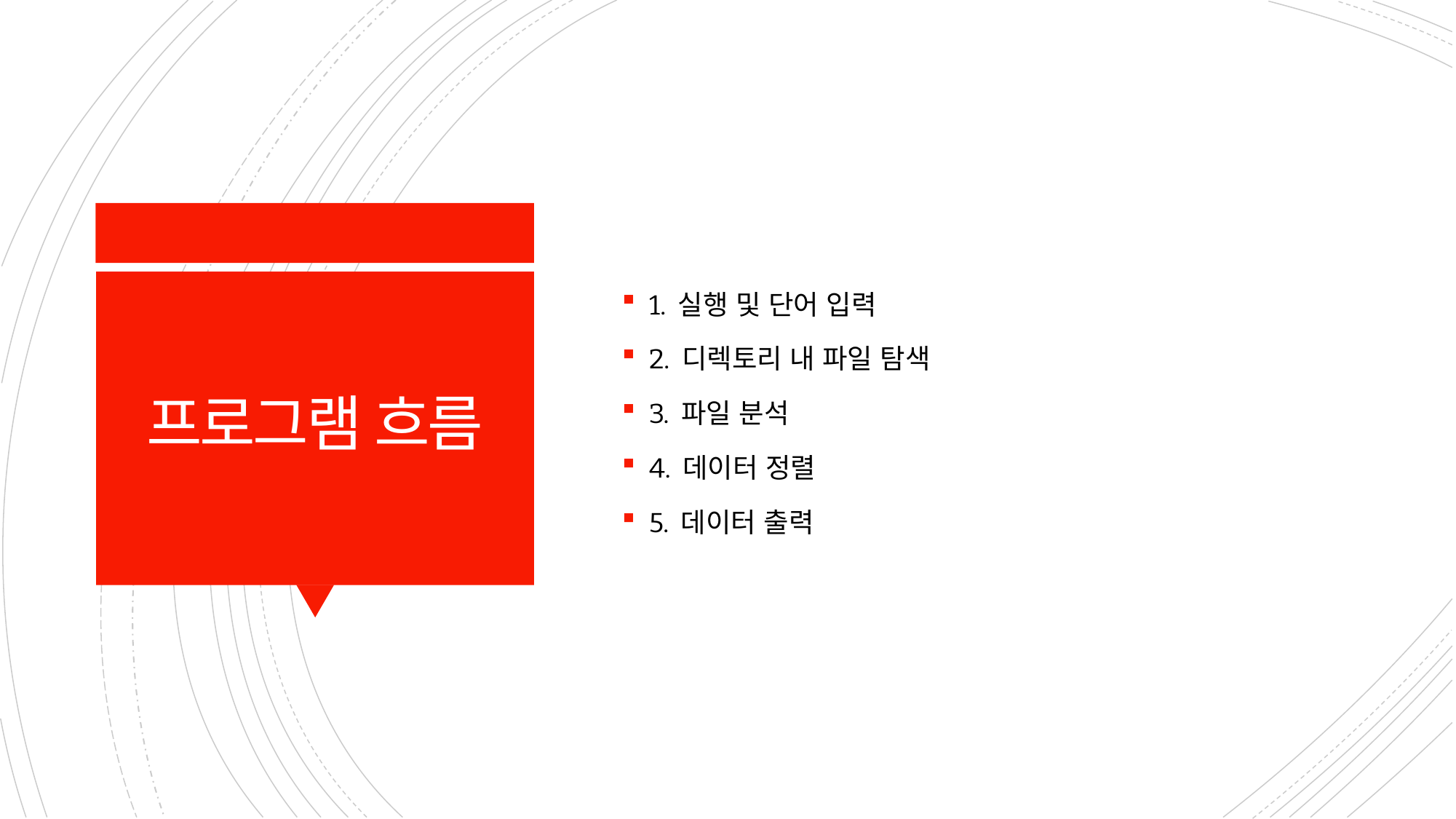

1. 실행 및 단어 입력
2. 디렉토리 내 파일 탐색
3. 파일 분석
4. 데이터 정렬
5. 데이터 출력
# 프로그램 흐름